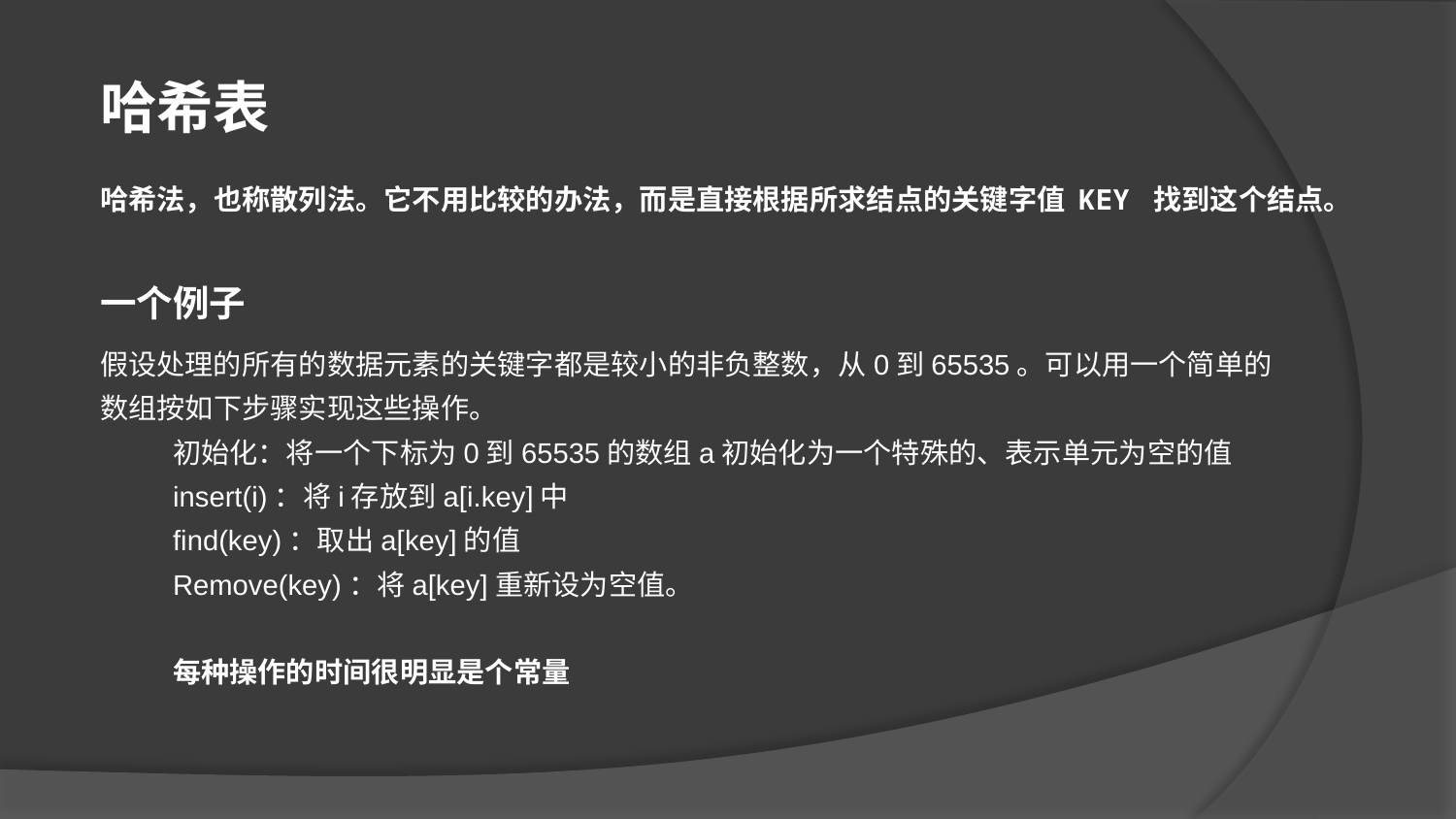

哈希表
哈希法，也称散列法。它不用比较的办法，而是直接根据所求结点的关键字值 KEY 找到这个结点。
一个例子
假设处理的所有的数据元素的关键字都是较小的非负整数，从0到65535。可以用一个简单的数组按如下步骤实现这些操作。
初始化：将一个下标为0到65535的数组a初始化为一个特殊的、表示单元为空的值
insert(i)：将i存放到a[i.key]中
find(key)：取出a[key]的值
Remove(key)：将a[key]重新设为空值。

每种操作的时间很明显是个常量